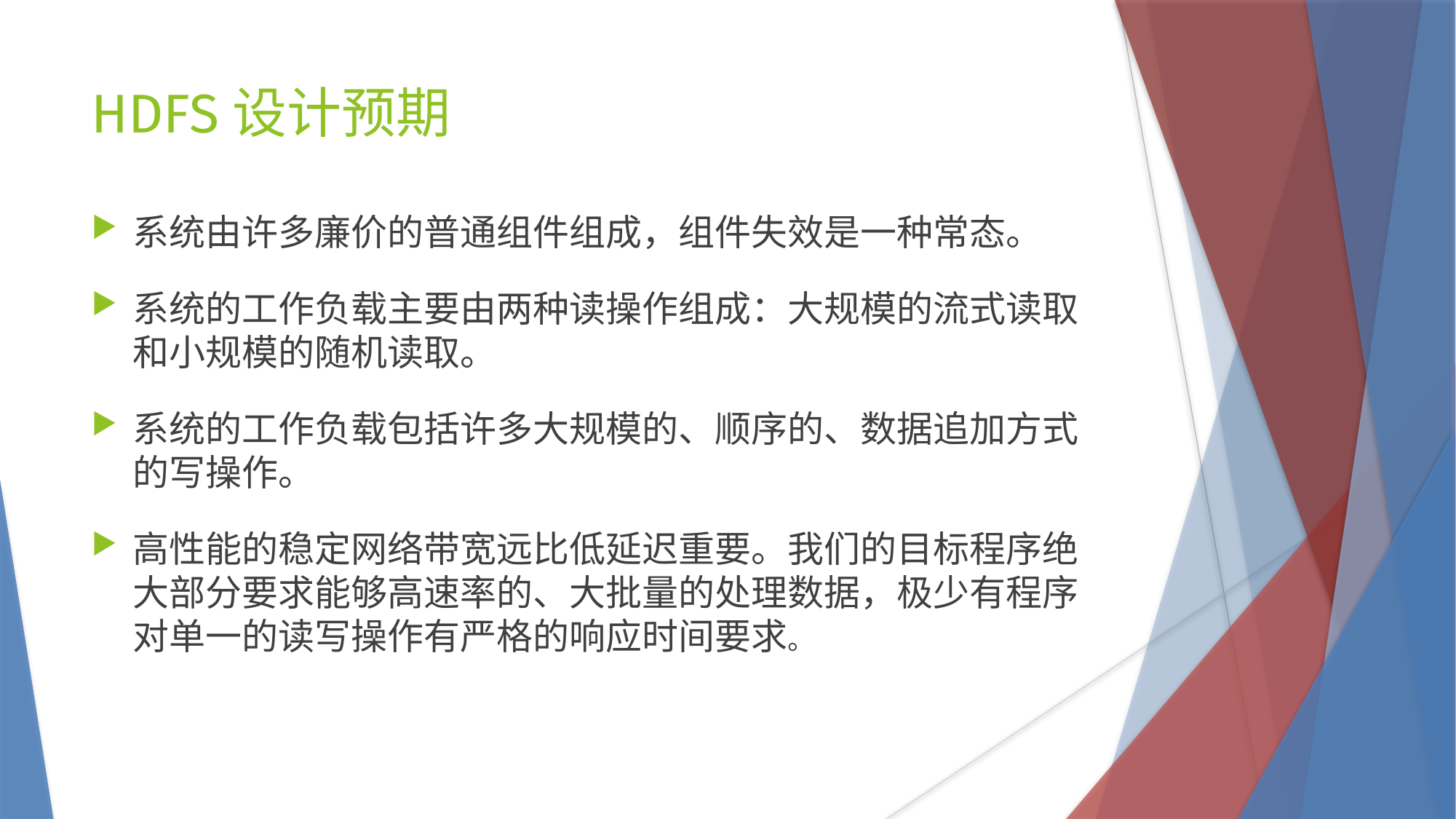

HDFS设计预期

系统由许多廉价的普通组件组成，组件失效是一种常态。

系统的工作负载主要由两种读操作组成：大规模的流式读取和小规模的随机读取。

系统的工作负载包括许多大规模的、顺序的、数据追加方式的写操作。

高性能的稳定网络带宽远比低延迟重要。我们的目标程序绝大部分要求能够高速率的、大批量的处理数据，极少有程序对单一的读写操作有严格的响应时间要求。